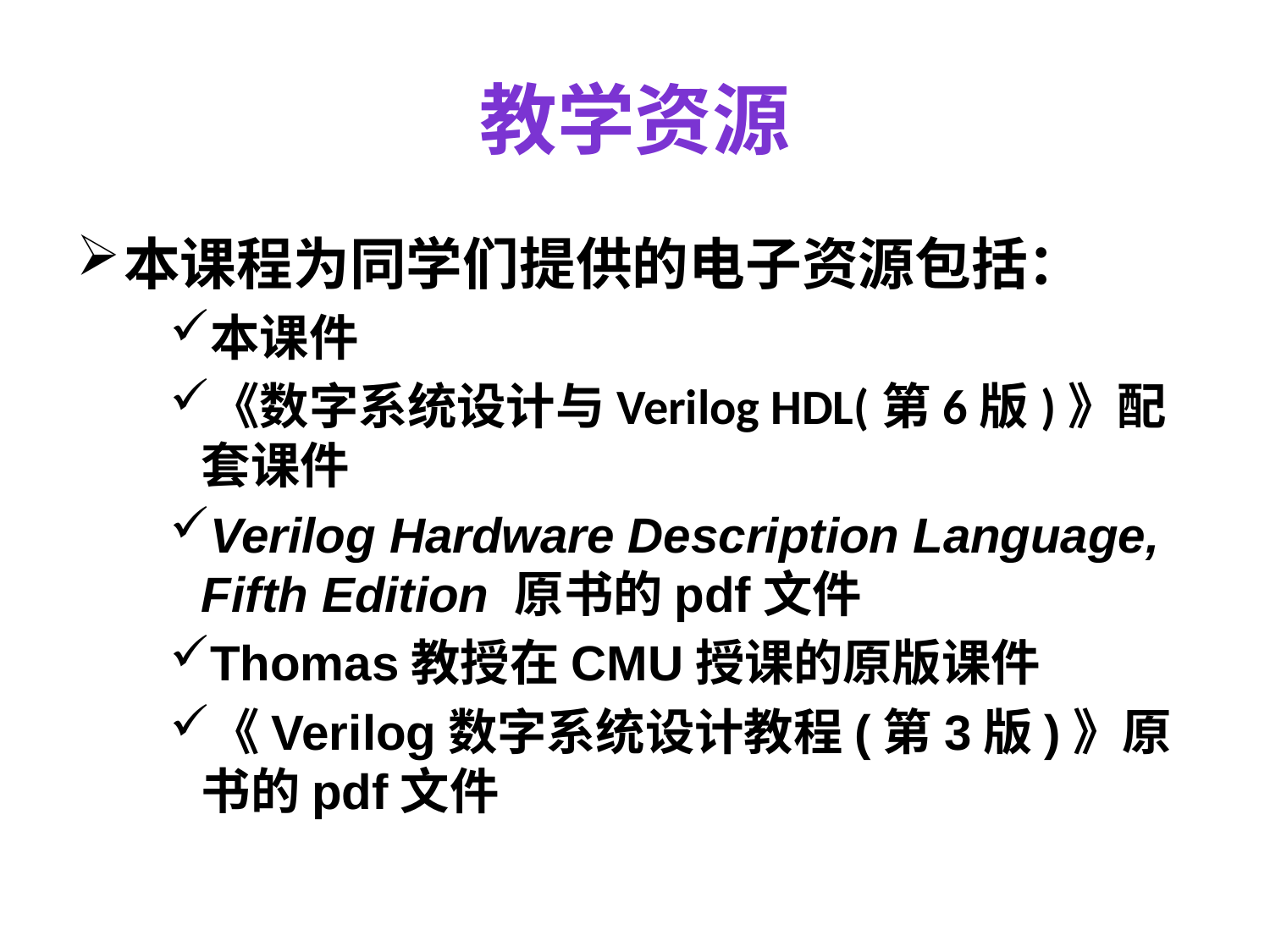

# 教学资源
本课程为同学们提供的电子资源包括：
本课件
《数字系统设计与Verilog HDL(第6版)》配套课件
Verilog Hardware Description Language, Fifth Edition 原书的pdf文件
Thomas教授在CMU授课的原版课件
《Verilog数字系统设计教程(第3版)》原书的pdf文件